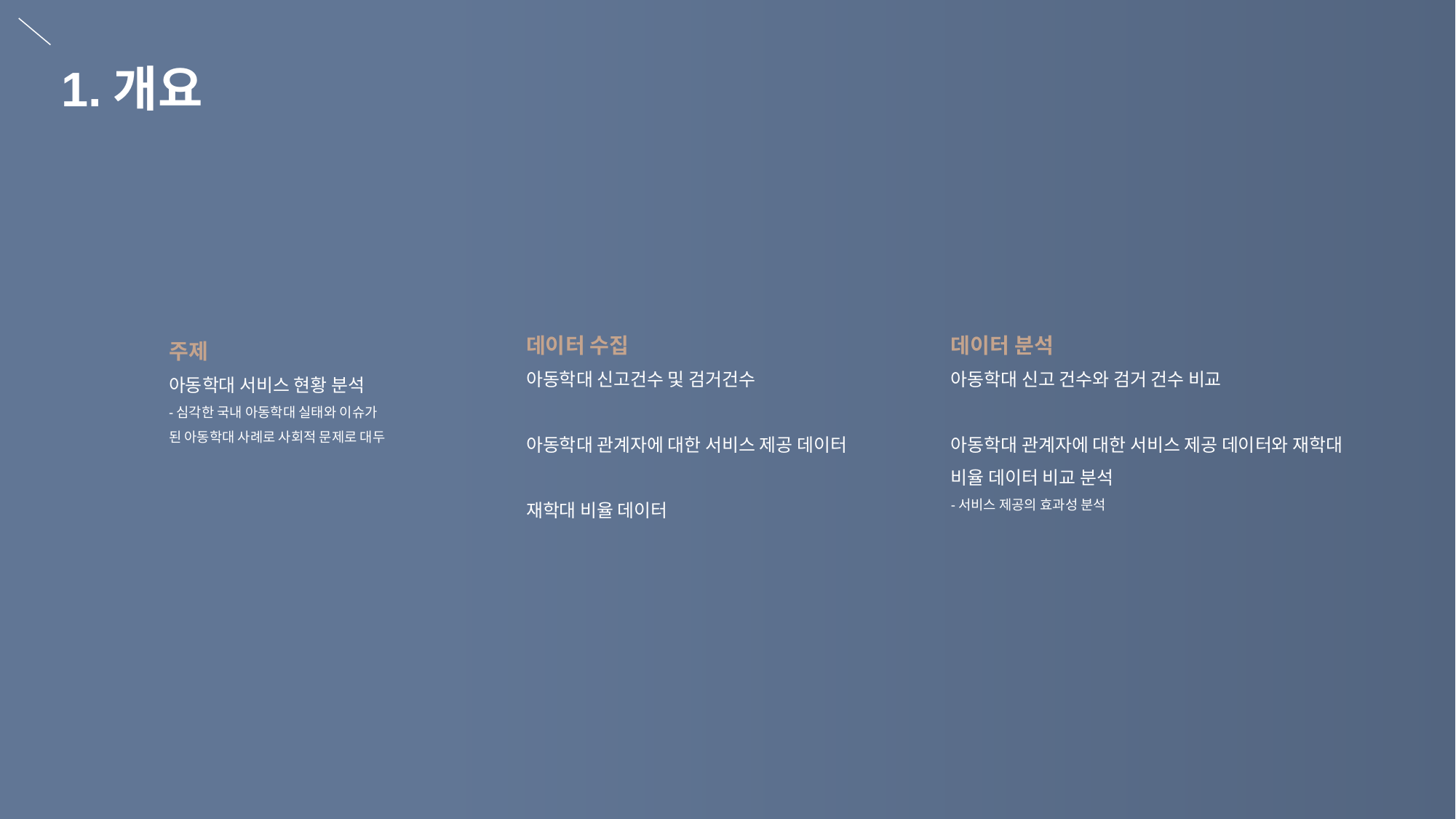

1.개요
데이터 수집
아동학대 신고건수 및 검거건수

아동학대 관계자에 대한 서비스 제공 데이터

재학대 비율 데이터

데이터 분석
아동학대 신고 건수와 검거 건수 비교

아동학대 관계자에 대한 서비스 제공 데이터와 재학대 비율 데이터 비교 분석
-서비스 제공의 효과성 분석

주제
아동학대 서비스 현황 분석
-심각한 국내 아동학대 실태와 이슈가
된 아동학대 사례로 사회적 문제로 대두